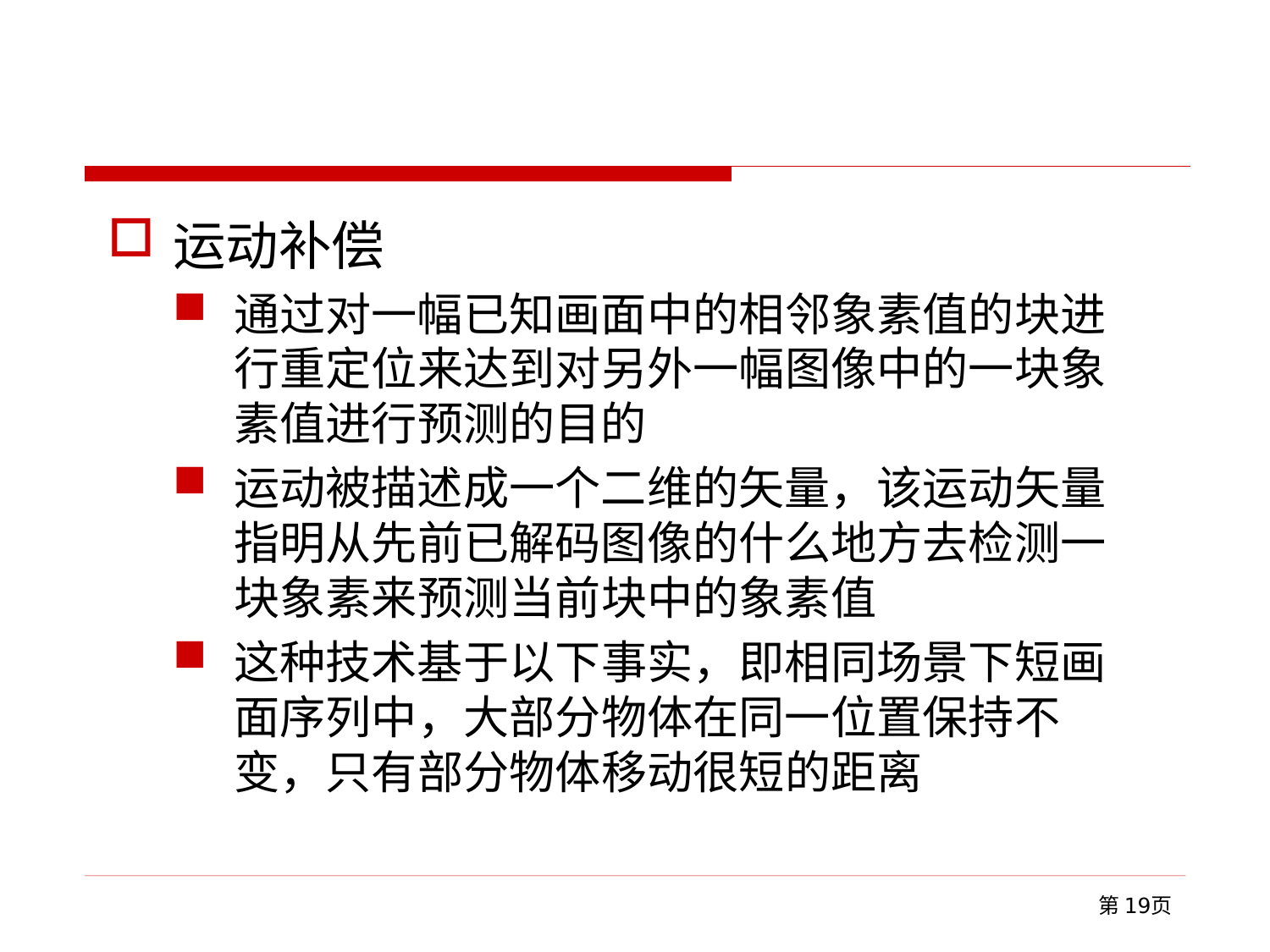

#
运动补偿
通过对一幅已知画面中的相邻象素值的块进行重定位来达到对另外一幅图像中的一块象素值进行预测的目的
运动被描述成一个二维的矢量，该运动矢量指明从先前已解码图像的什么地方去检测一块象素来预测当前块中的象素值
这种技术基于以下事实，即相同场景下短画面序列中，大部分物体在同一位置保持不变，只有部分物体移动很短的距离
19